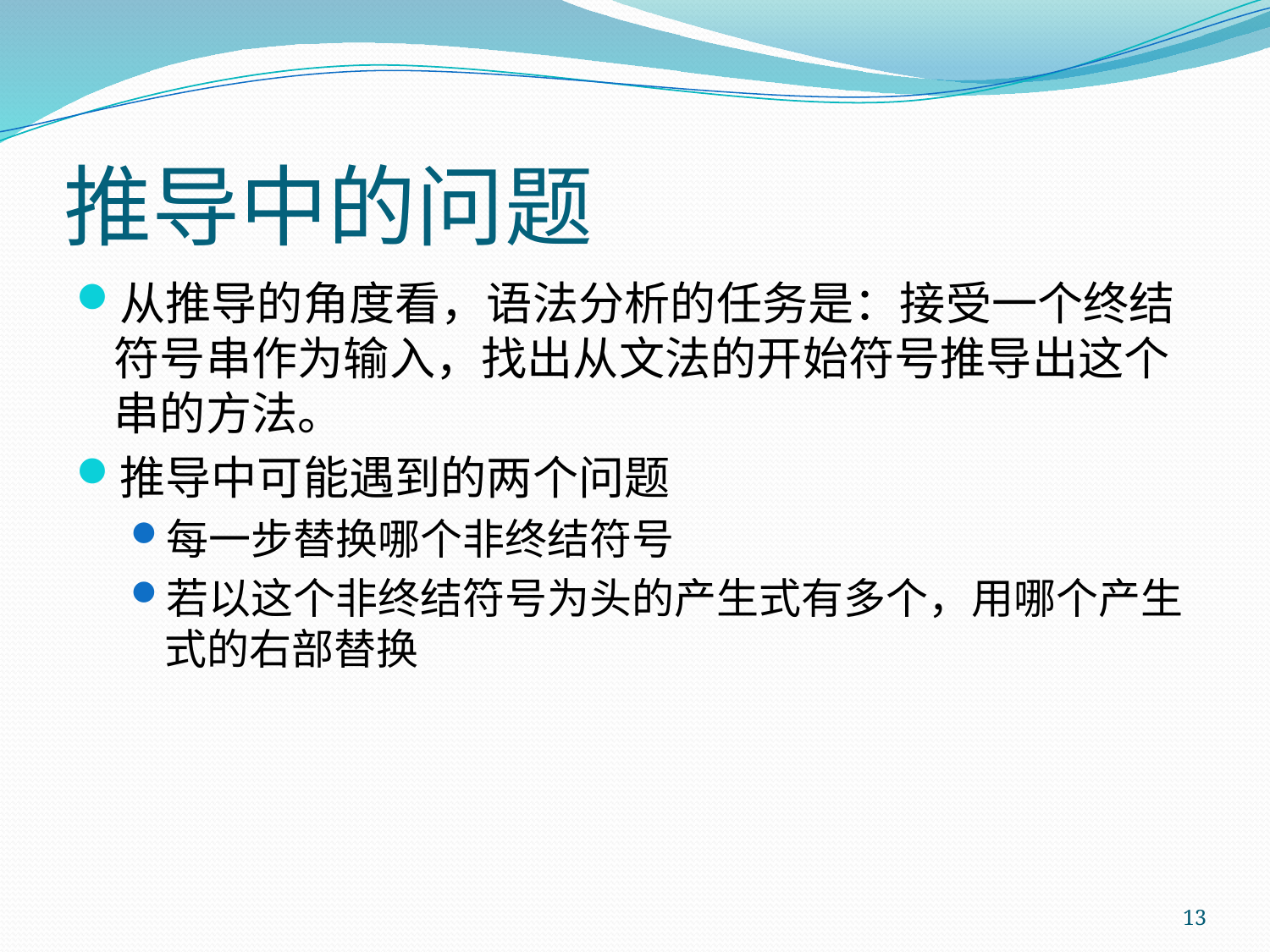

# 推导中的问题
从推导的角度看，语法分析的任务是：接受一个终结符号串作为输入，找出从文法的开始符号推导出这个串的方法。
推导中可能遇到的两个问题
每一步替换哪个非终结符号
若以这个非终结符号为头的产生式有多个，用哪个产生式的右部替换
13